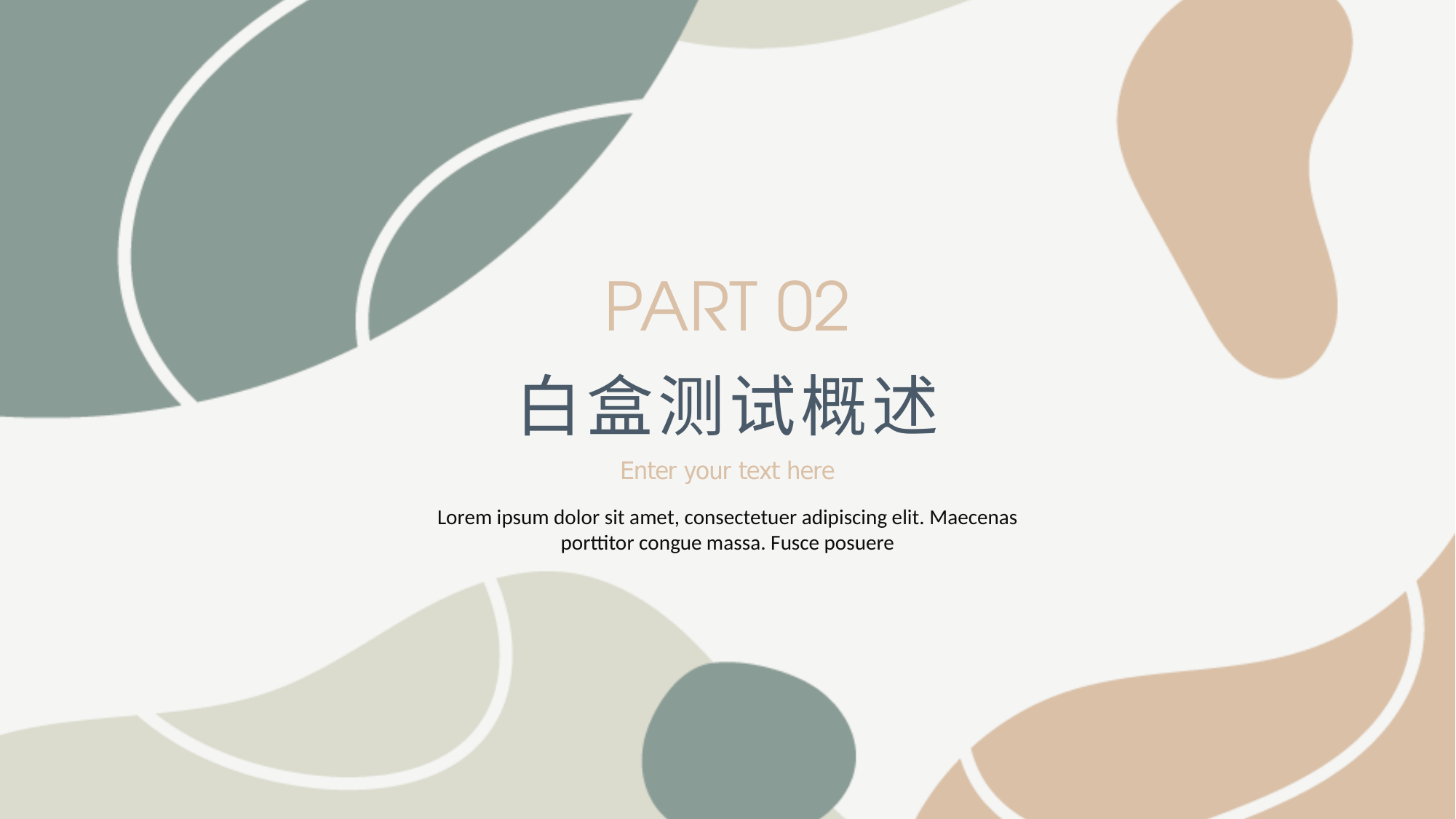

PART 02
白盒测试概述
Enter your text here
Lorem ipsum dolor sit amet, consectetuer adipiscing elit. Maecenas porttitor congue massa. Fusce posuere